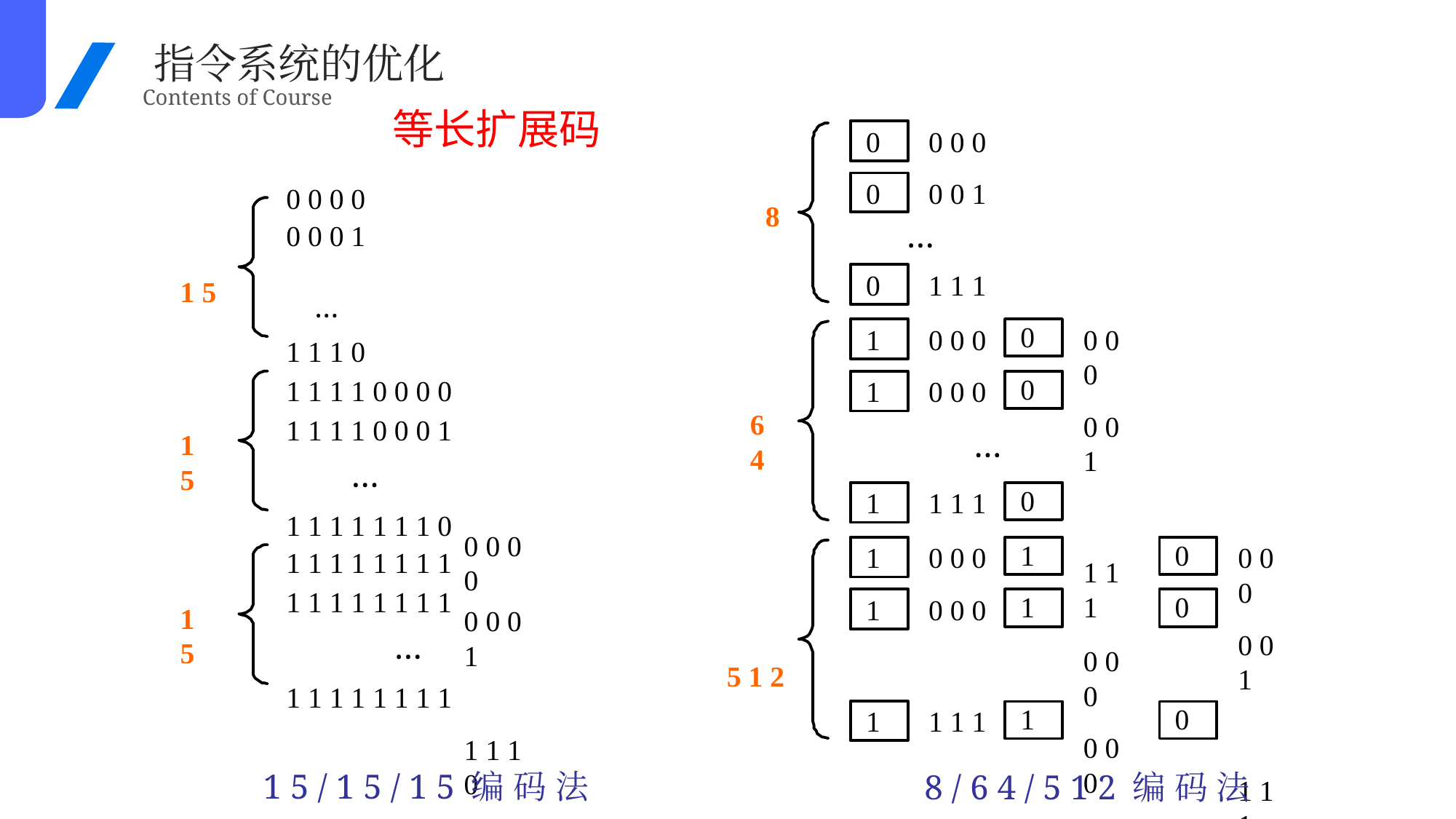

指令系统的优化
Contents of Course
等长扩展码

0 0 0 0
0 0 0 1
…
0 1 1 1

1 0 0 0

1 0 0 0
…

1 1 1 1

1 0 0 0

1 0 0 0

1 1 1 1
0 0 0 0
0 0 0 1
1 5  …
1 1 1 0
1 1 1 1 0 0 0 0
1 1 1 1 0 0 0 1
…
1 1 1 1 1 1 1 0
1 1 1 1 1 1 1 1
1 1 1 1 1 1 1 1
…
1 1 1 1 1 1 1 1

8

6 4

5 1 2

0

0 0 0

0 0 1

1 1 1

0 0 0

0 0 0
…

1 1 1

0
1 5

0
0 0 0 0
0 0 0 1

1 1 1 0
1
0

0 0 0

0 0 1

1 1 1

1
0
1 5

1
0
1 5 / 1 5 / 1 5 编 码 法
8 / 6 4 / 5 1 2 编 码 法